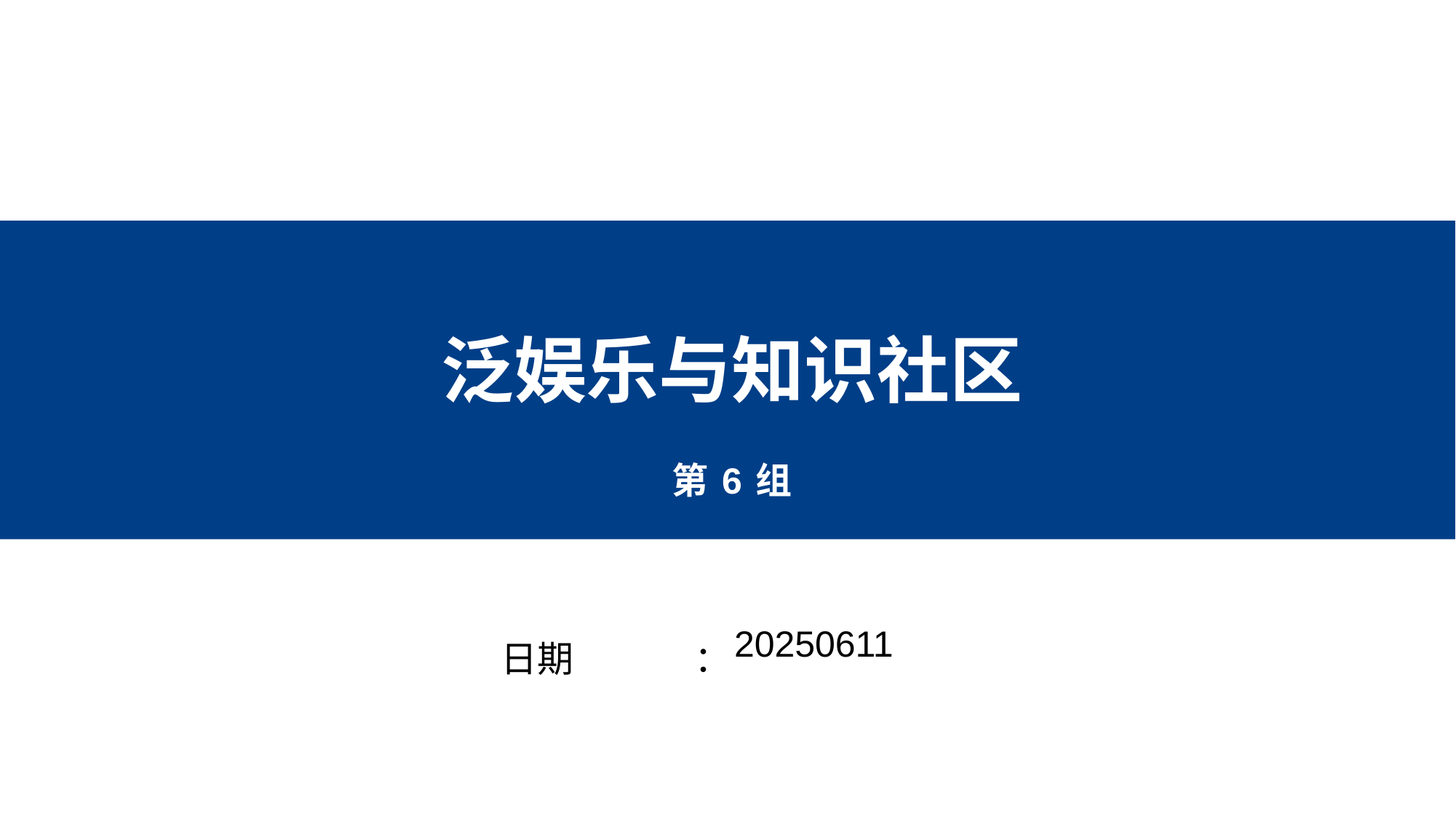

泛娱乐与知识社区

第6组
| 日期 | ： | 20250611 |
| --- | --- | --- |